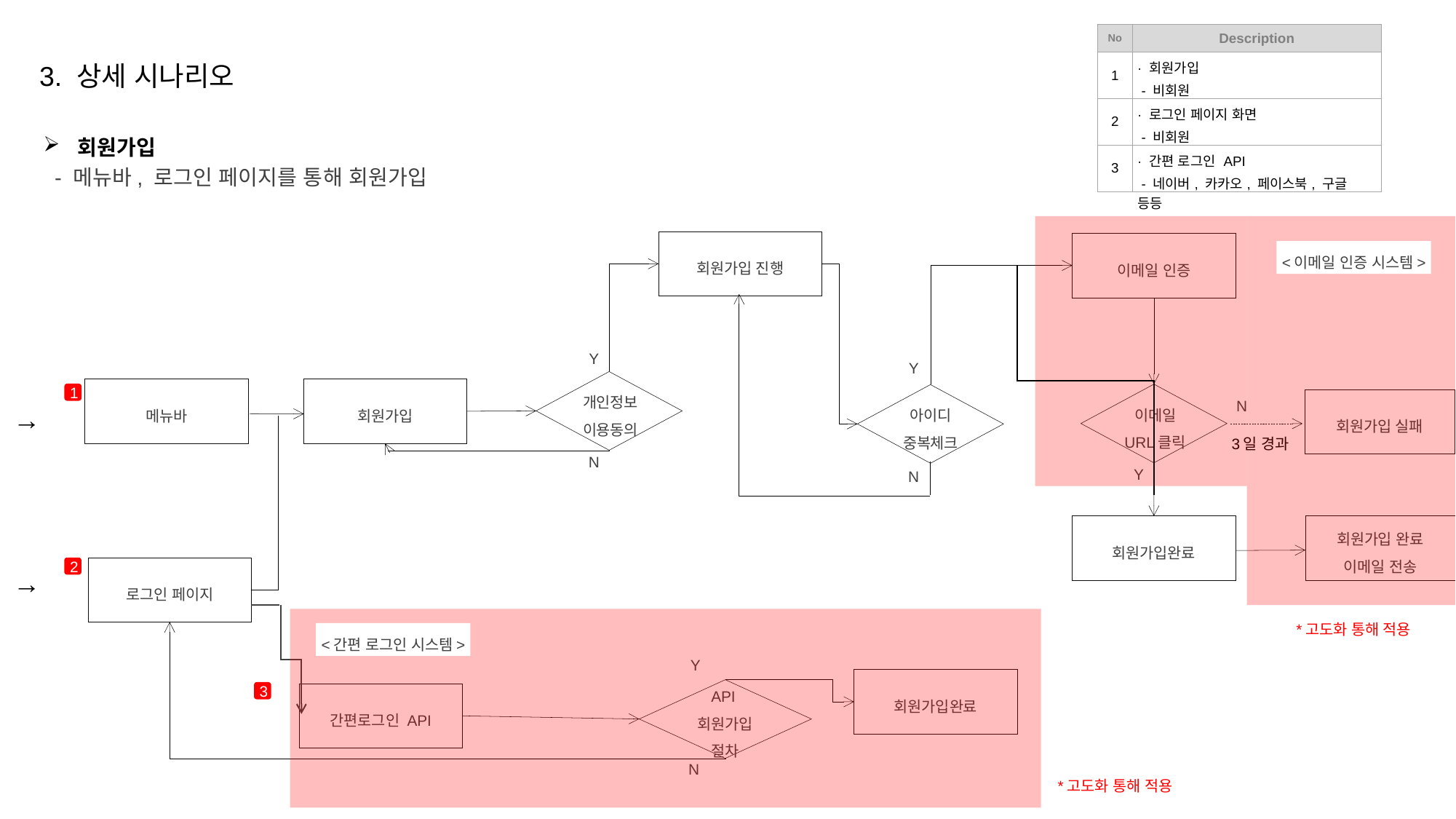

| No | Description |
| --- | --- |
| 1 | ∙ 회원가입 - 비회원 |
| 2 | ∙ 로그인 페이지 화면 - 비회원 |
| 3 | ∙ 간편 로그인 API - 네이버, 카카오, 페이스북, 구글 등등 |
3. 상세 시나리오
회원가입
- 메뉴바, 로그인 페이지를 통해 회원가입

회원가입 진행
이메일 인증
<이메일 인증 시스템>
Y
Y

개인정보
이용동의
메뉴바
회원가입
1

이메일
URL클릭

아이디
중복체크
회원가입 실패
N
→
3일 경과
N
Y
N
회원가입완료
회원가입 완료
이메일 전송
2
로그인 페이지
→

  *고도화 통해 적용
<간편 로그인 시스템>
Y
회원가입완료
API
회원가입 절차

3
간편로그인 API
N
  *고도화 통해 적용